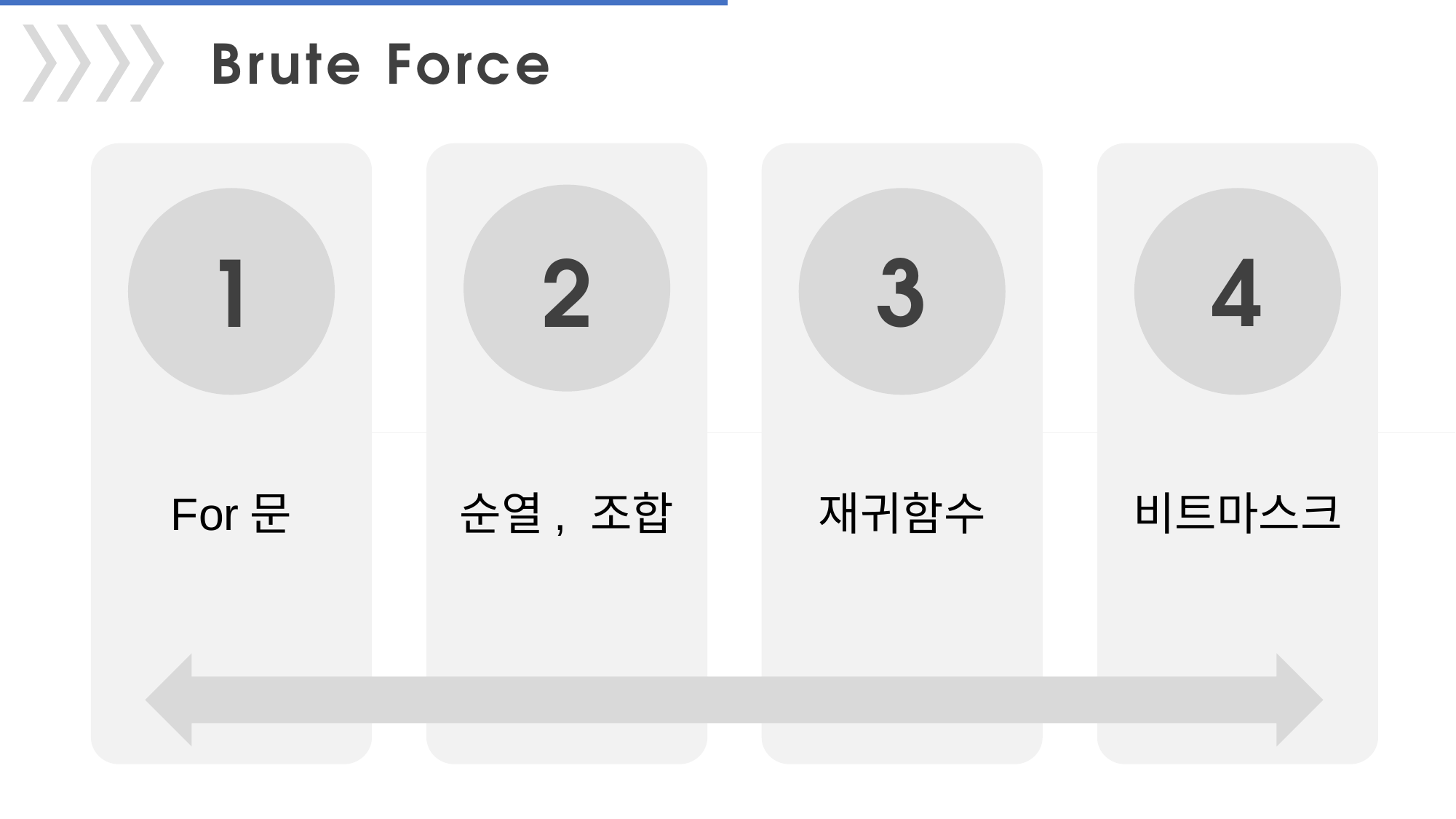

Brute Force

For문
순열, 조합
재귀함수
비트마스크

3
4
1
2